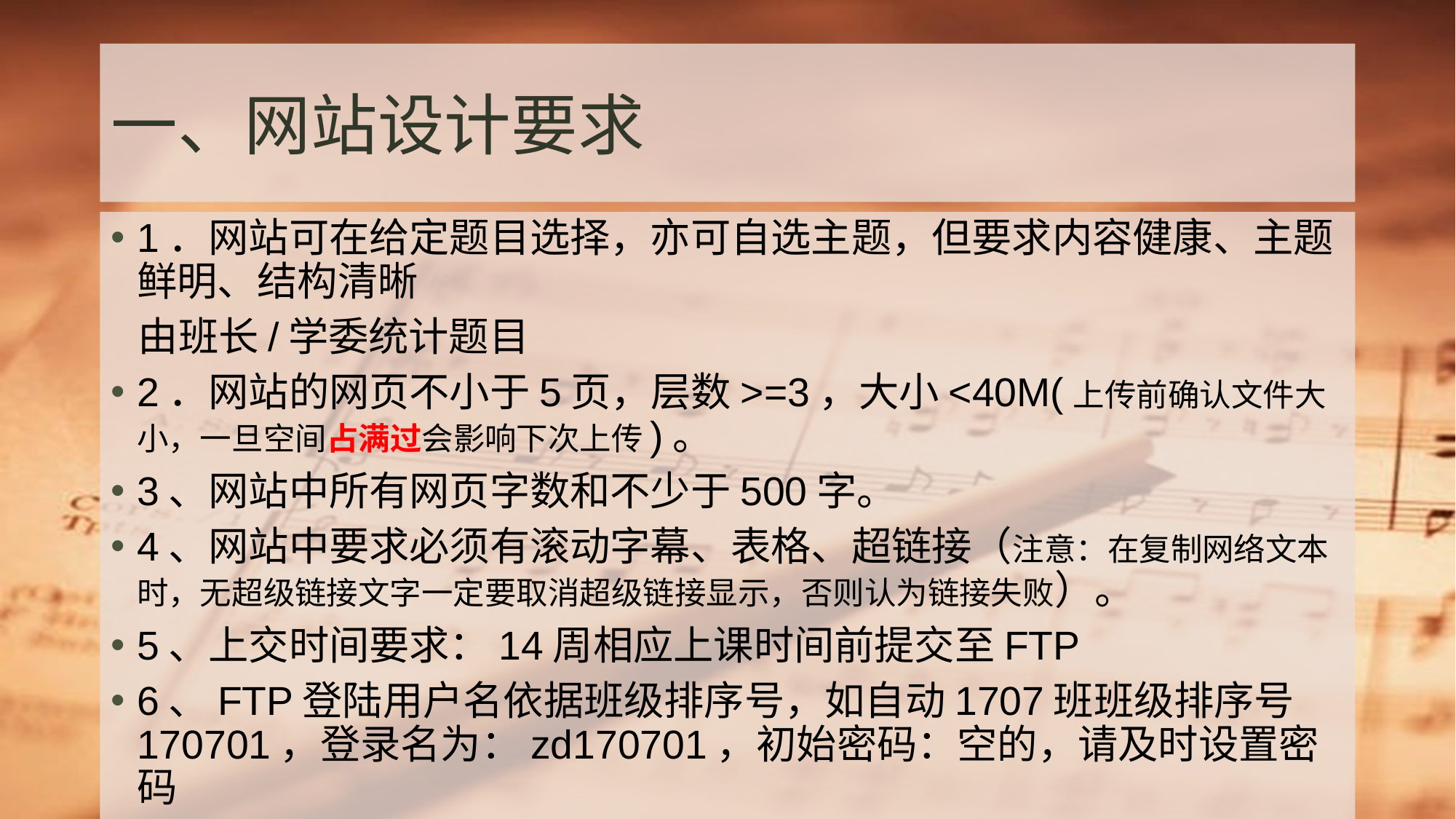

# 一、网站设计要求
1．网站可在给定题目选择，亦可自选主题，但要求内容健康、主题鲜明、结构清晰
  由班长/学委统计题目
2．网站的网页不小于5页，层数>=3，大小<40M(上传前确认文件大小，一旦空间占满过会影响下次上传)。
3、网站中所有网页字数和不少于500字。
4、网站中要求必须有滚动字幕、表格、超链接（注意：在复制网络文本时，无超级链接文字一定要取消超级链接显示，否则认为链接失败）。
5、上交时间要求：14周相应上课时间前提交至FTP
6、FTP登陆用户名依据班级排序号，如自动1707班班级排序号  170701，登录名为：zd170701，初始密码：空的，请及时设置密码